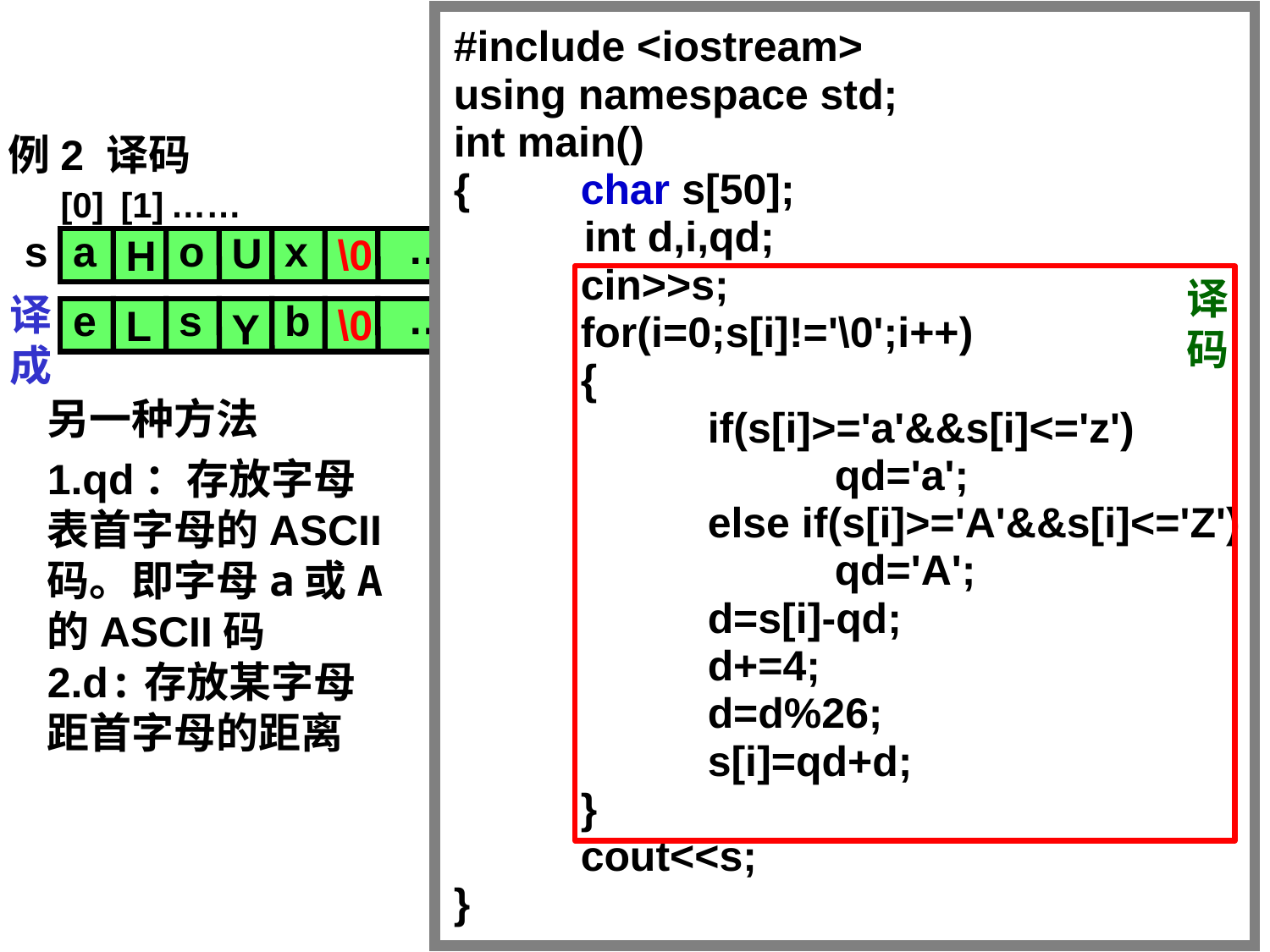

#include <iostream>
using namespace std;
int main()
{	char s[50];
           int d,i,qd;
	cin>>s;
	for(i=0;s[i]!='\0';i++)
	{
		if(s[i]>='a'&&s[i]<='z')
			qd='a';
		else if(s[i]>='A'&&s[i]<='Z')
			qd='A';
		d=s[i]-qd;
		d+=4;
		d=d%26;
		s[i]=qd+d;
	}
	cout<<s;
}
例2 译码
[0]
[1]
……
…

s
a
o
x
U
\0
H

译码
译成
…

e
s
b
\0
L
Y
另一种方法
1.qd：存放字母表首字母的ASCII码。即字母a或A的ASCII码
2.d:存放某字母距首字母的距离